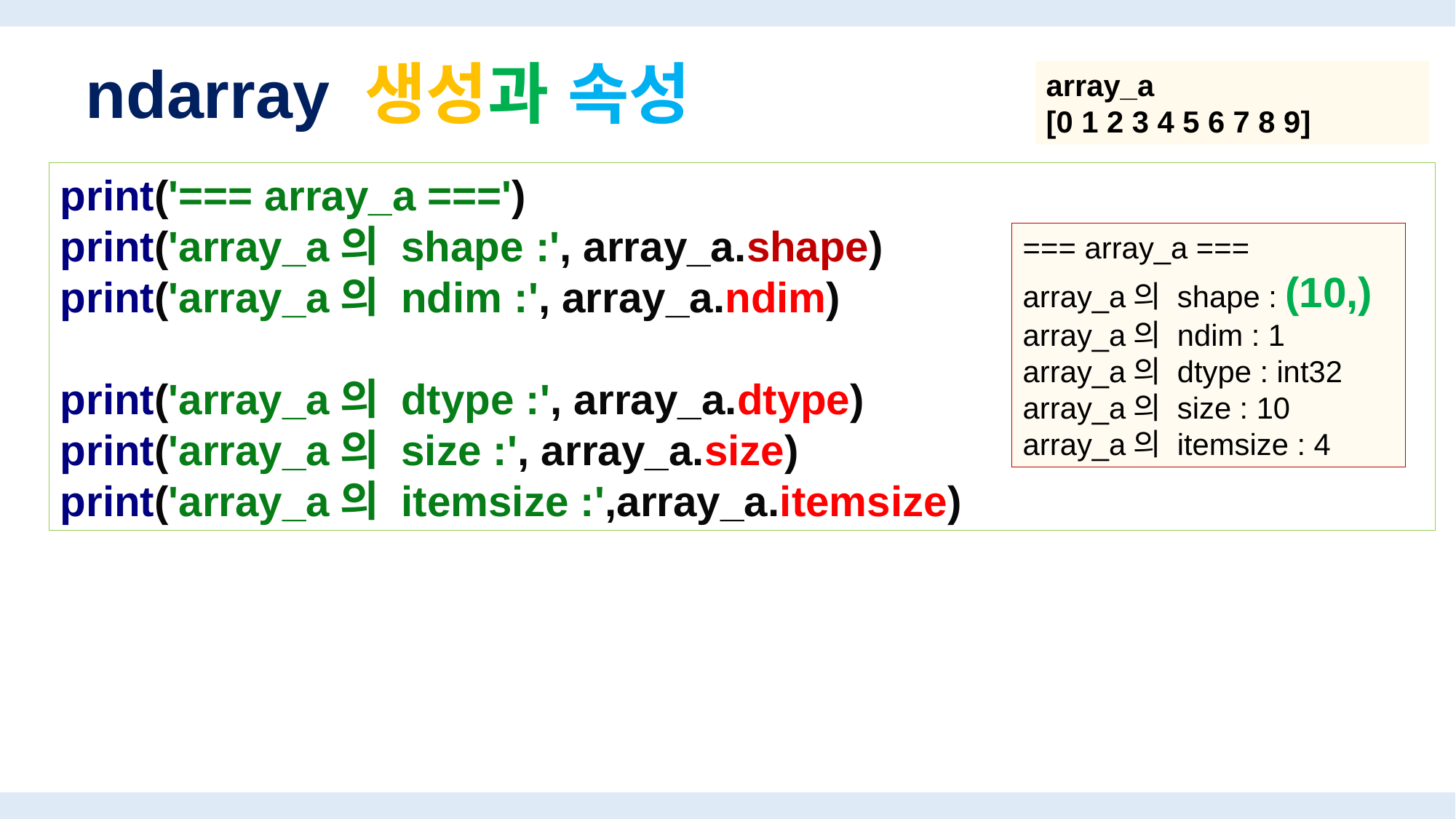

# ndarray 생성과 속성
array_a
[0 1 2 3 4 5 6 7 8 9]
print('=== array_a ===')
print('array_a의 shape :', array_a.shape)
print('array_a의 ndim :', array_a.ndim)
print('array_a의 dtype :', array_a.dtype)
print('array_a의 size :', array_a.size)
print('array_a의 itemsize :',array_a.itemsize)

=== array_a ===
array_a의 shape : (10,)
array_a의 ndim : 1
array_a의 dtype : int32
array_a의 size : 10
array_a의 itemsize : 4